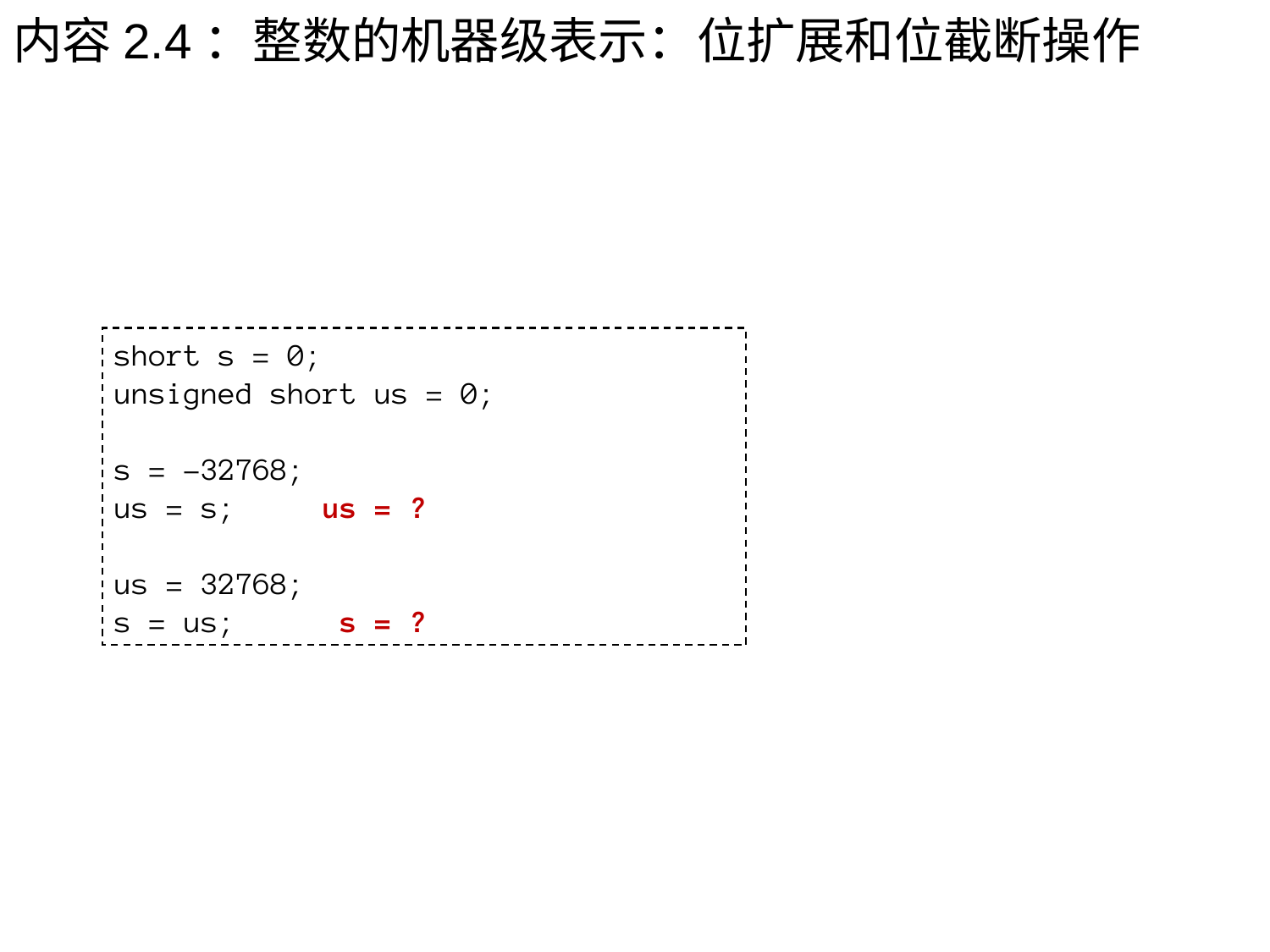

# 内容2.4：整数的机器级表示：位扩展和位截断操作
short s = 0;
unsigned short us = 0;

s = -32768;
us = s;     us = ?

us = 32768;
s = us;      s = ?